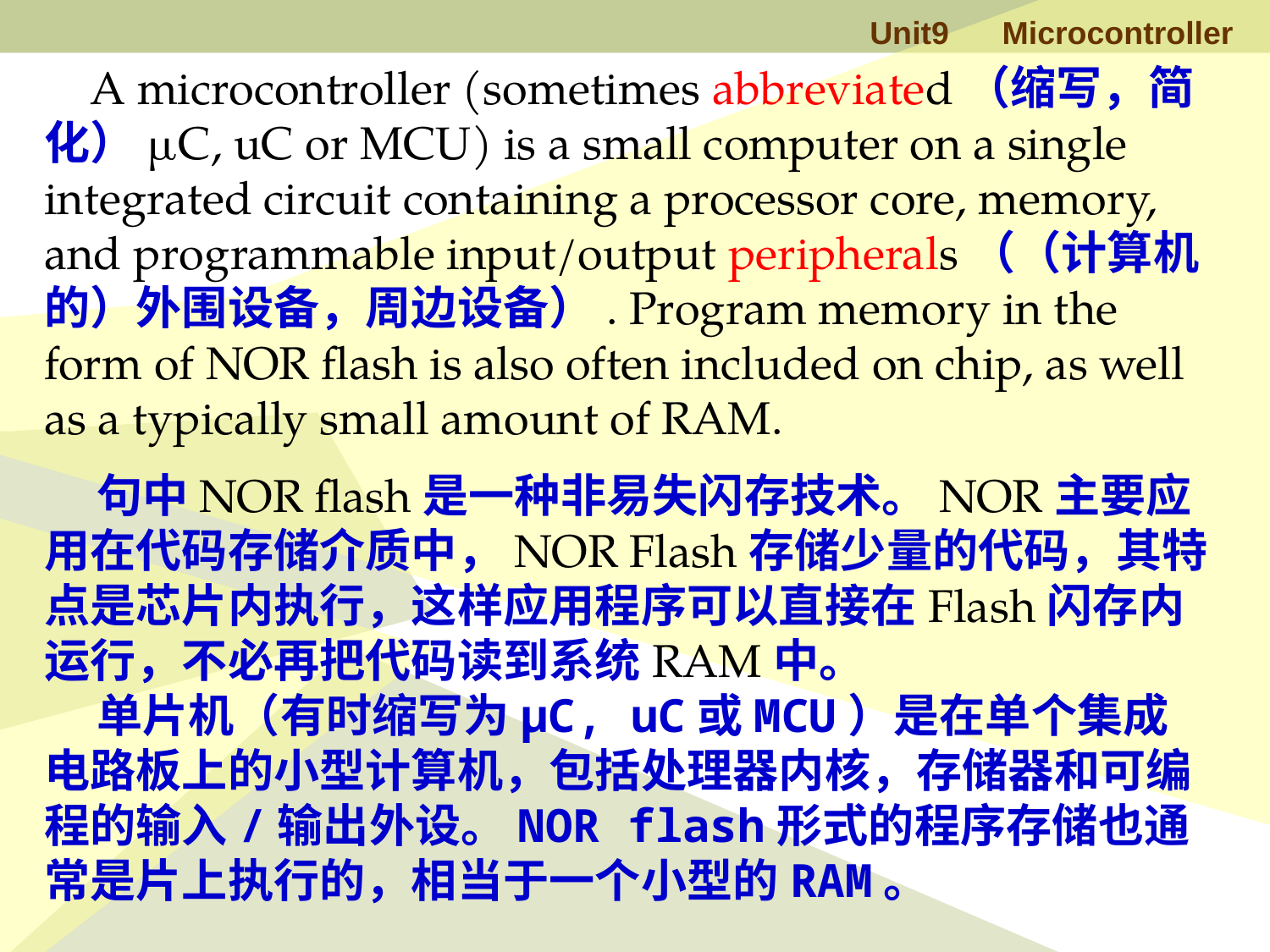

A microcontroller (sometimes abbreviated（缩写，简化）µC, uC or MCU) is a small computer on a single integrated circuit containing a processor core, memory, and programmable input/output peripherals（（计算机的）外围设备，周边设备）. Program memory in the form of NOR flash is also often included on chip, as well as a typically small amount of RAM.
    句中NOR flash是一种非易失闪存技术。NOR主要应用在代码存储介质中，NOR Flash存储少量的代码，其特点是芯片内执行，这样应用程序可以直接在Flash闪存内运行，不必再把代码读到系统RAM中。
    单片机（有时缩写为µC, uC或MCU）是在单个集成电路板上的小型计算机，包括处理器内核，存储器和可编程的输入/输出外设。NOR flash形式的程序存储也通常是片上执行的，相当于一个小型的RAM。